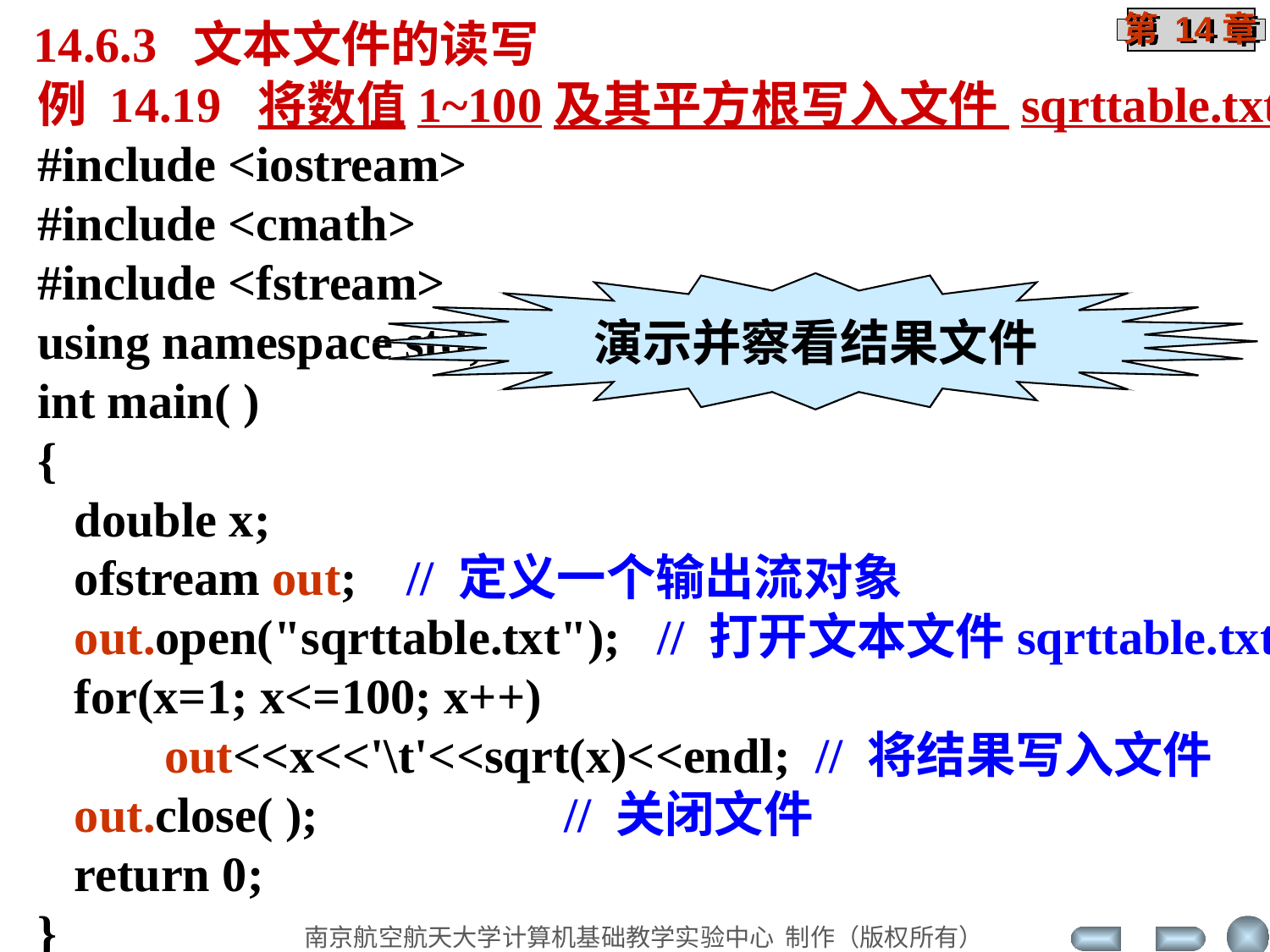

14.6.3  文本文件的读写
例 14.19  将数值1~100及其平方根写入文件 sqrttable.txt
#include <iostream>
#include <cmath>
#include <fstream>
using namespace std;
int main( )
{
   double x;
   ofstream out;    // 定义一个输出流对象
   out.open("sqrttable.txt");   // 打开文本文件sqrttable.txt
   for(x=1; x<=100; x++)
	out<<x<<'\t'<<sqrt(x)<<endl;  // 将结果写入文件
   out.close( );                    // 关闭文件
   return 0;
}
演示并察看结果文件